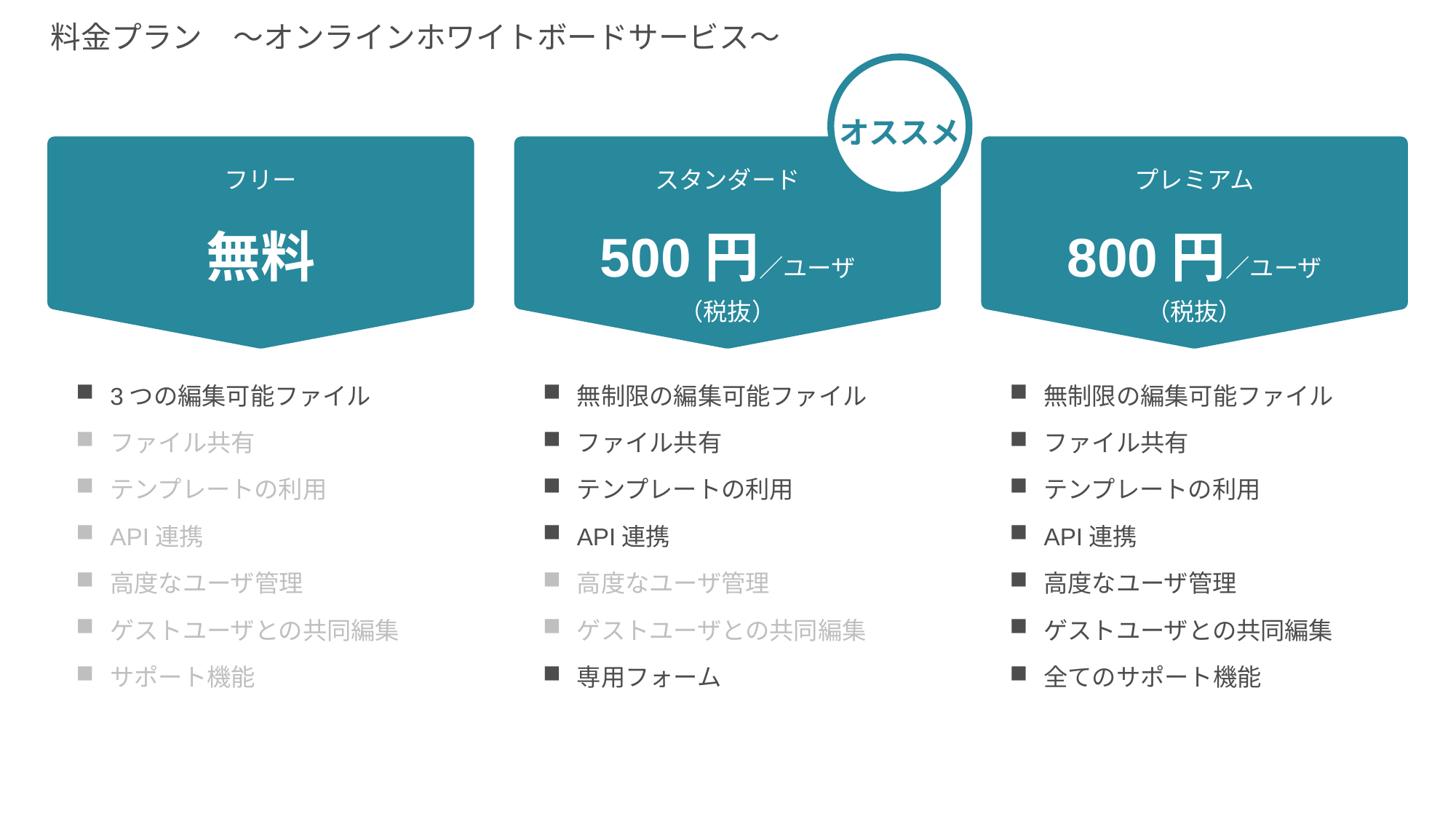

# 料金プラン　～オンラインホワイトボードサービス～
オススメ

3つの編集可能ファイル
ファイル共有
テンプレートの利用
API連携
高度なユーザ管理
ゲストユーザとの共同編集
サポート機能
フリー
無料

無制限の編集可能ファイル
ファイル共有
テンプレートの利用
API連携
高度なユーザ管理
ゲストユーザとの共同編集
専用フォーム
スタンダード
500円／ユーザ
（税抜）

無制限の編集可能ファイル
ファイル共有
テンプレートの利用
API連携
高度なユーザ管理
ゲストユーザとの共同編集
全てのサポート機能
プレミアム
800円／ユーザ
（税抜）